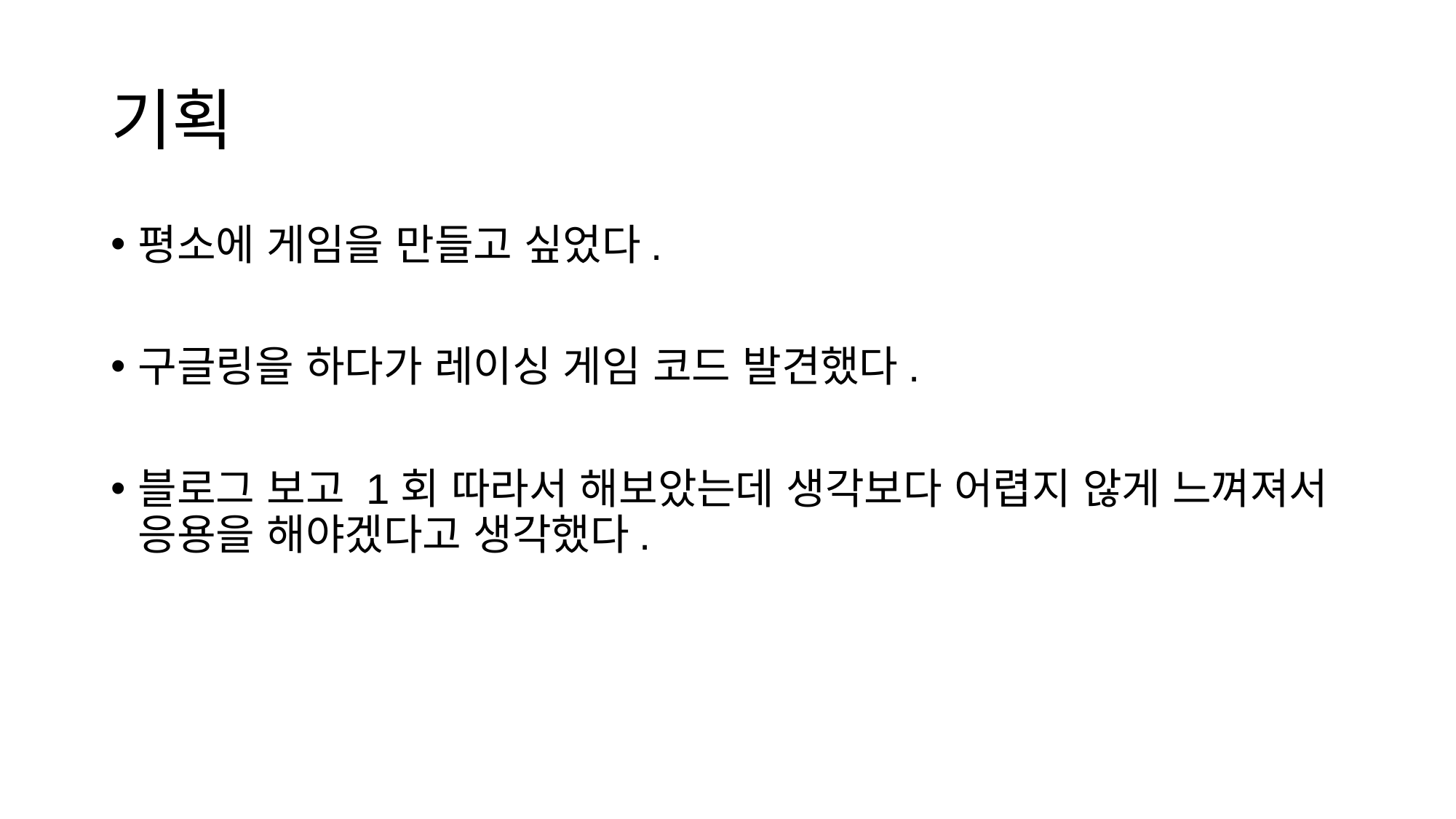

# 기획
평소에 게임을 만들고 싶었다.

구글링을 하다가 레이싱 게임 코드 발견했다.

블로그 보고 1회 따라서 해보았는데 생각보다 어렵지 않게 느껴져서 응용을 해야겠다고 생각했다.